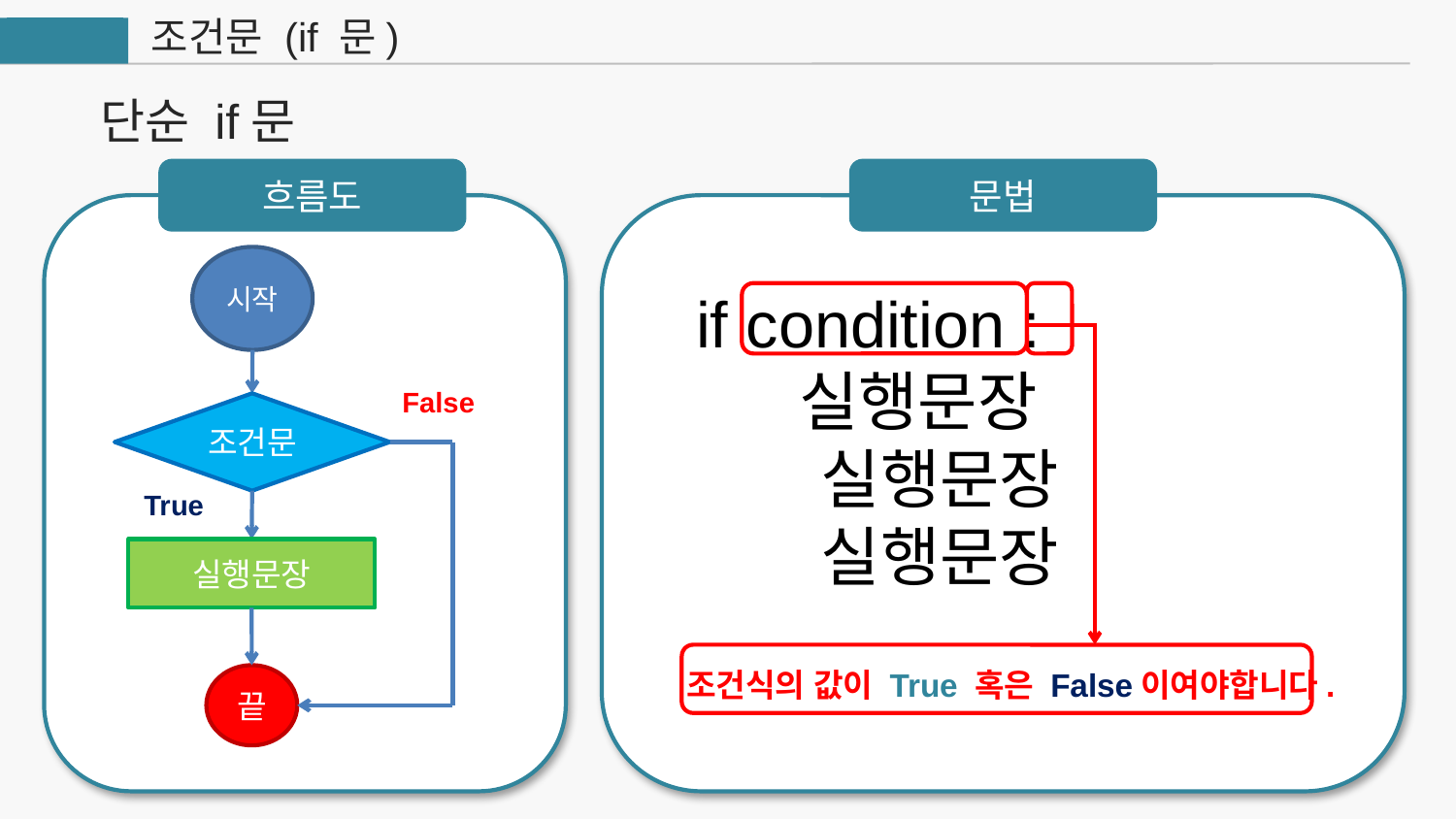

조건문 (if 문)

 Python
단순 if문
흐름도
문법

시작
if condition :
      실행문장
      실행문장
      실행문장

False
조건문
True
실행문장

조건식의 값이 True 혹은 False이여야합니다.
끝